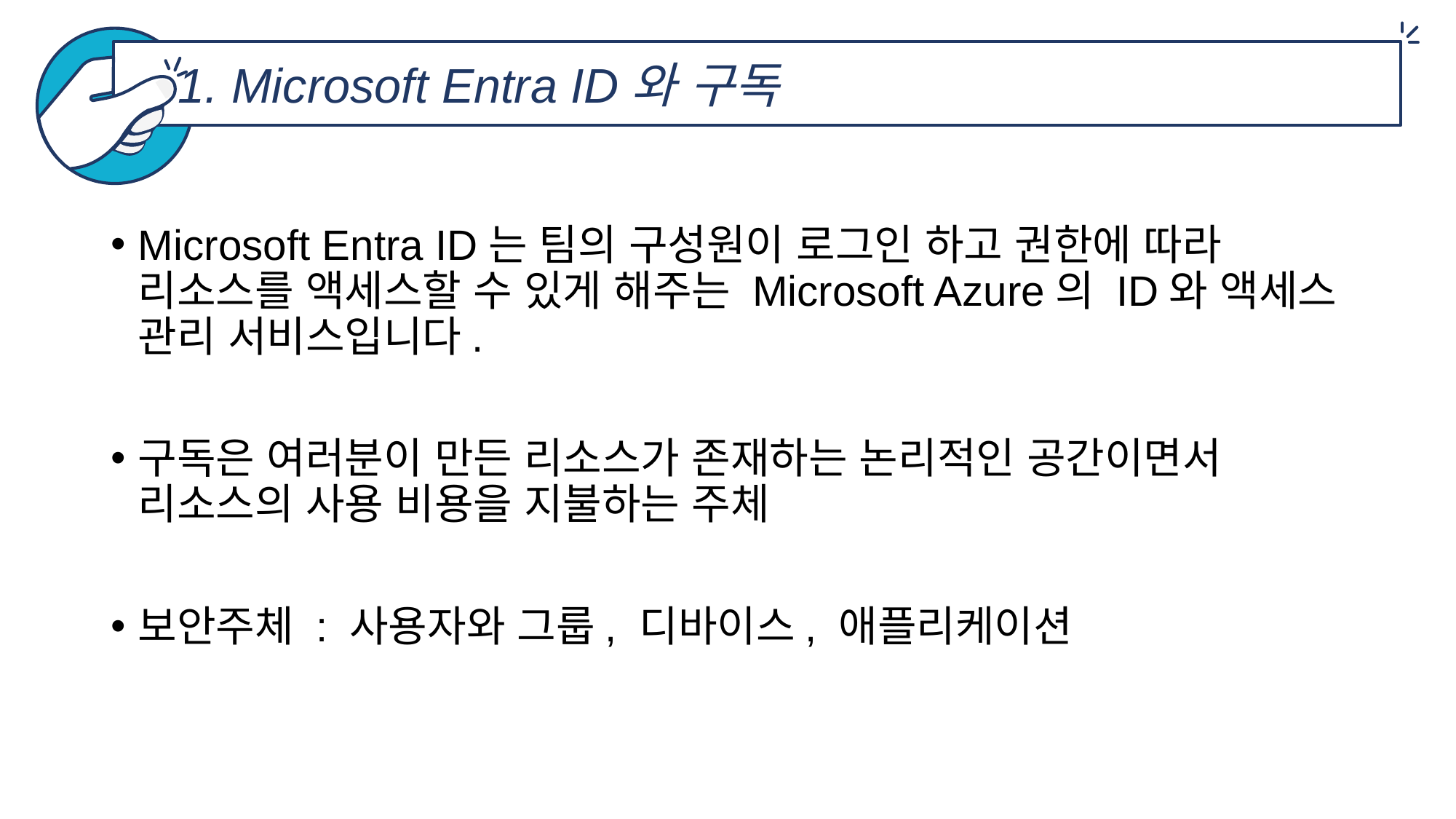

1. Microsoft Entra ID와 구독

Microsoft Entra ID는 팀의 구성원이 로그인 하고 권한에 따라 리소스를 액세스할 수 있게 해주는 Microsoft Azure의 ID와 액세스 관리 서비스입니다.

구독은 여러분이 만든 리소스가 존재하는 논리적인 공간이면서 리소스의 사용 비용을 지불하는 주체

보안주체 : 사용자와 그룹, 디바이스, 애플리케이션